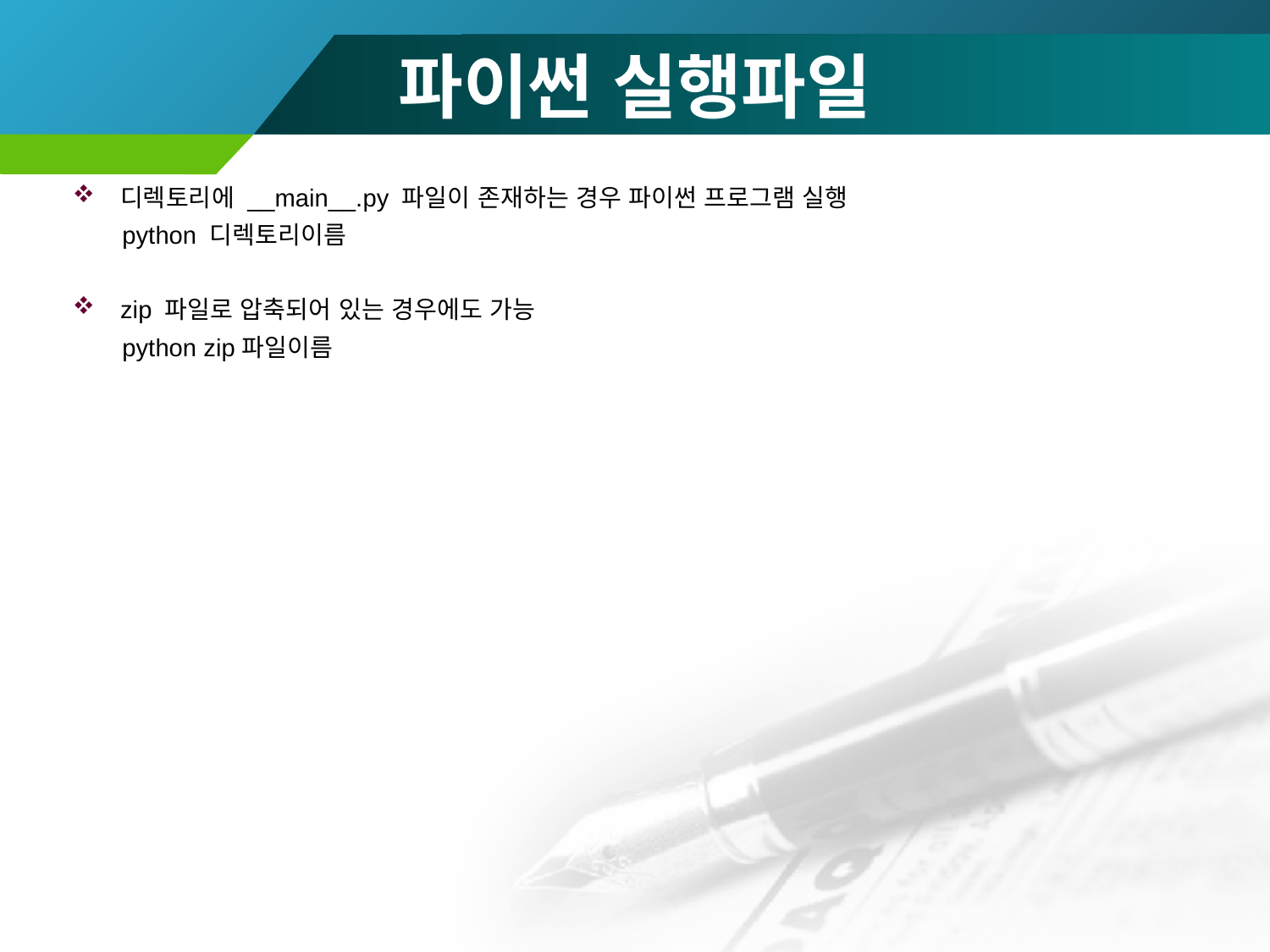

# 파이썬 실행파일
디렉토리에 __main__.py 파일이 존재하는 경우 파이썬 프로그램 실행
python 디렉토리이름

zip 파일로 압축되어 있는 경우에도 가능
python zip파일이름